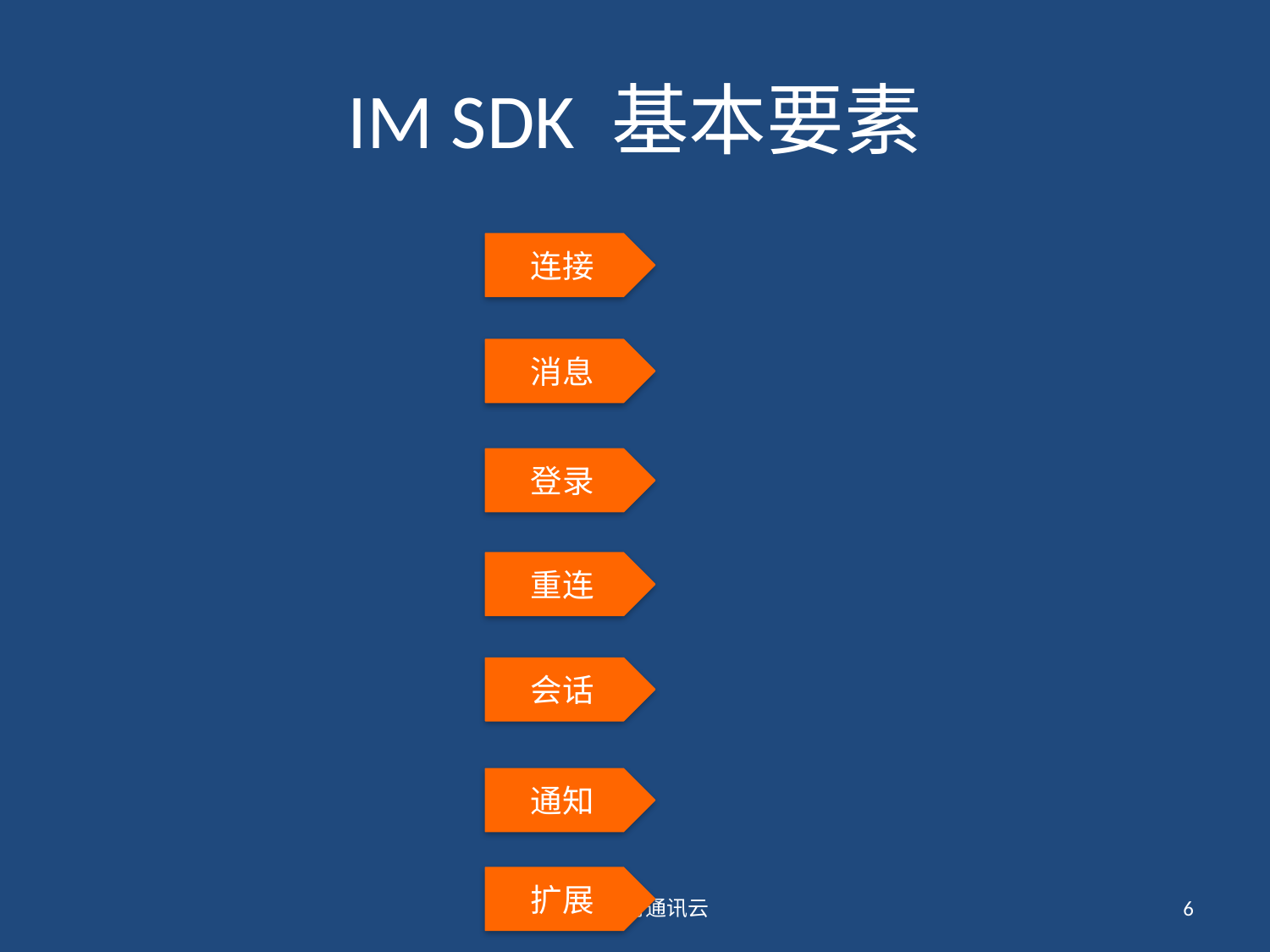

# IM SDK 基本要素
连接
消息
登录
重连
会话
通知
扩展
环信即时通讯云
6